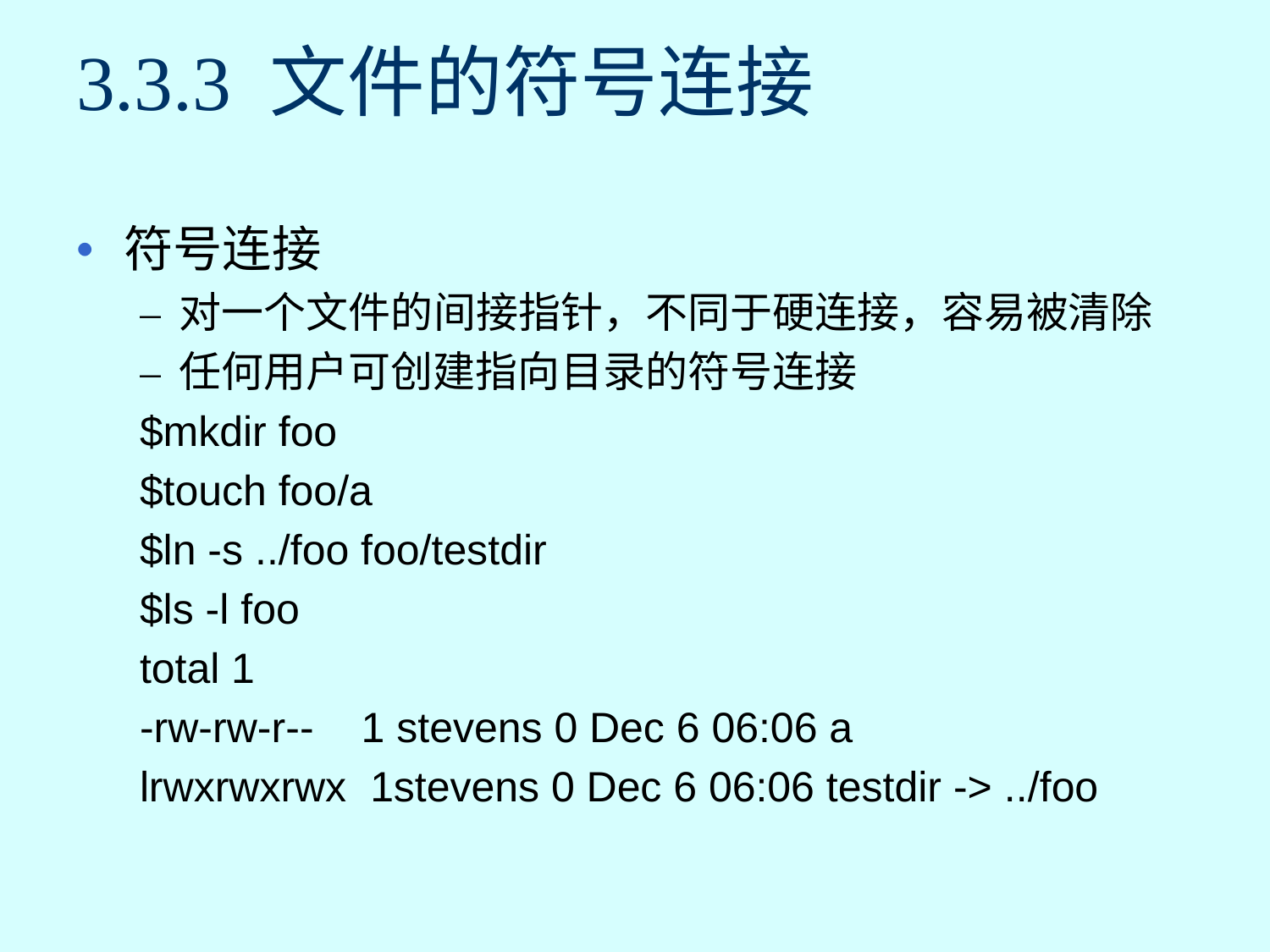

# 3.3.3 文件的符号连接
符号连接
对一个文件的间接指针，不同于硬连接，容易被清除
任何用户可创建指向目录的符号连接
$mkdir foo
$touch foo/a
$ln -s ../foo foo/testdir
$ls -l foo
total 1
-rw-rw-r--    1 stevens 0 Dec 6 06:06 a
lrwxrwxrwx  1stevens 0 Dec 6 06:06 testdir -> ../foo
36